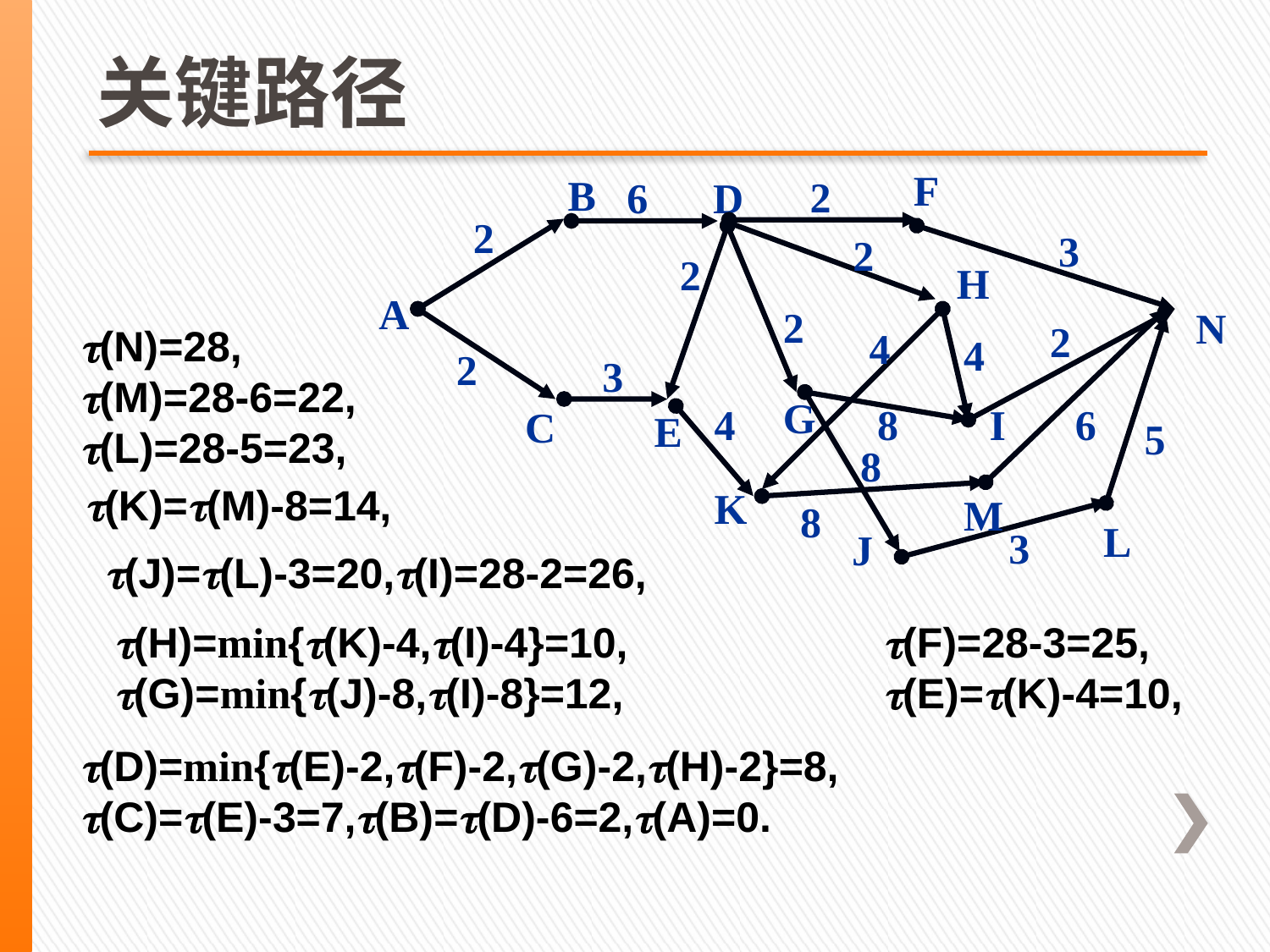

# 关键路径
F
2

B
6
D

2

3

N

2
H

2

2
G
A

2
C

4

4

2

6

5
3

E
4

K

8
I

8
J

M
8

L
3
τ(N)=28,
τ(M)=28-6=22,
τ(L)=28-5=23,
τ(K)=τ(M)-8=14,
τ(J)=τ(L)-3=20,τ(I)=28-2=26,
τ(H)=min{τ(K)-4,τ(I)-4}=10,
τ(G)=min{τ(J)-8,τ(I)-8}=12,
τ(F)=28-3=25,
τ(E)=τ(K)-4=10,
τ(D)=min{τ(E)-2,τ(F)-2,τ(G)-2,τ(H)-2}=8,
τ(C)=τ(E)-3=7,τ(B)=τ(D)-6=2,τ(A)=0.